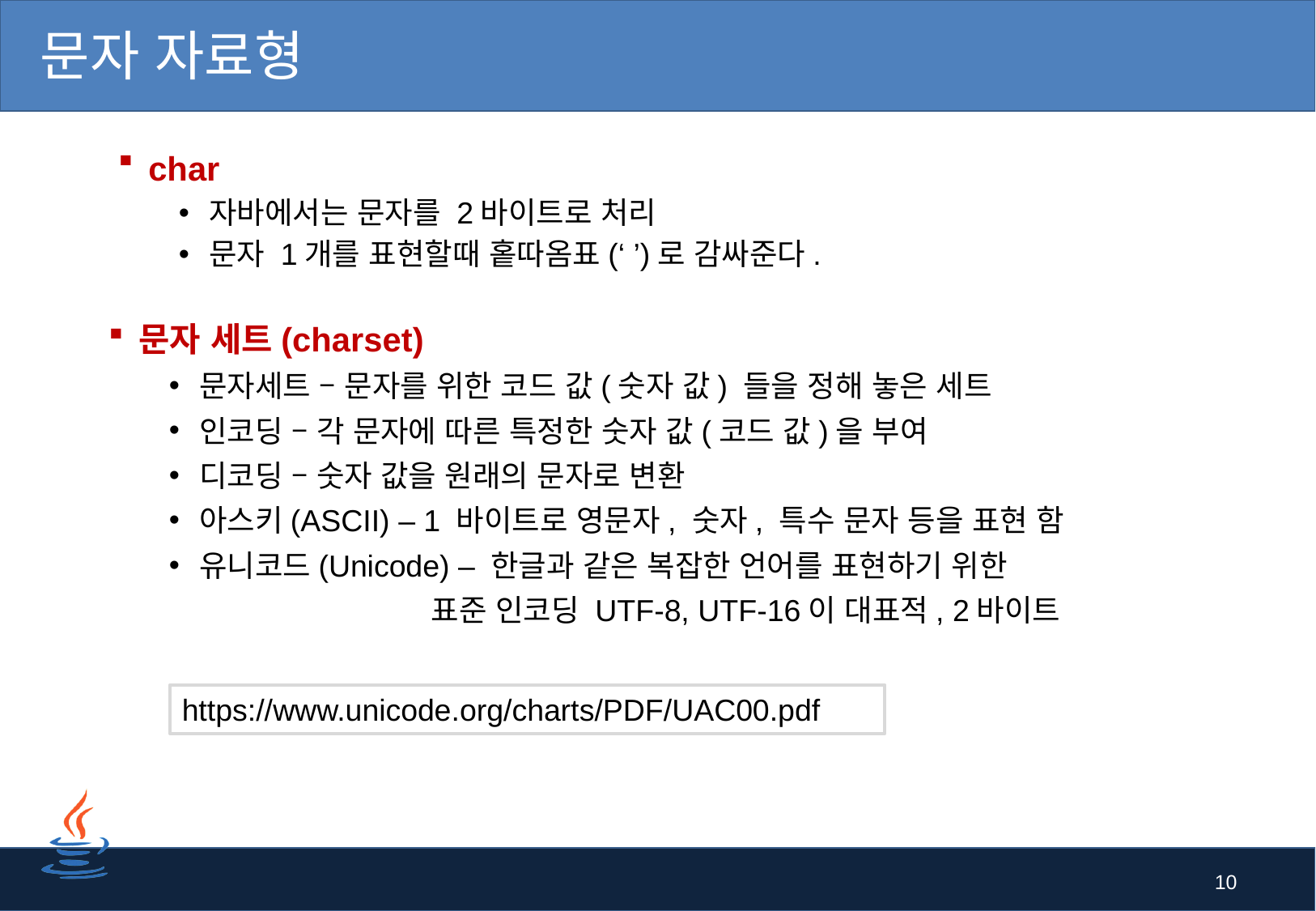

# 문자 자료형
char
자바에서는 문자를 2바이트로 처리
문자 1개를 표현할때 홑따옴표(‘ ’)로 감싸준다.
문자 세트(charset)
문자세트 – 문자를 위한 코드 값(숫자 값) 들을 정해 놓은 세트
인코딩 – 각 문자에 따른 특정한 숫자 값(코드 값)을 부여
디코딩 – 숫자 값을 원래의 문자로 변환
아스키(ASCII) – 1 바이트로 영문자, 숫자, 특수 문자 등을 표현 함
유니코드(Unicode) – 한글과 같은 복잡한 언어를 표현하기 위한
                              표준 인코딩 UTF-8, UTF-16이 대표적, 2바이트

https://www.unicode.org/charts/PDF/UAC00.pdf
10